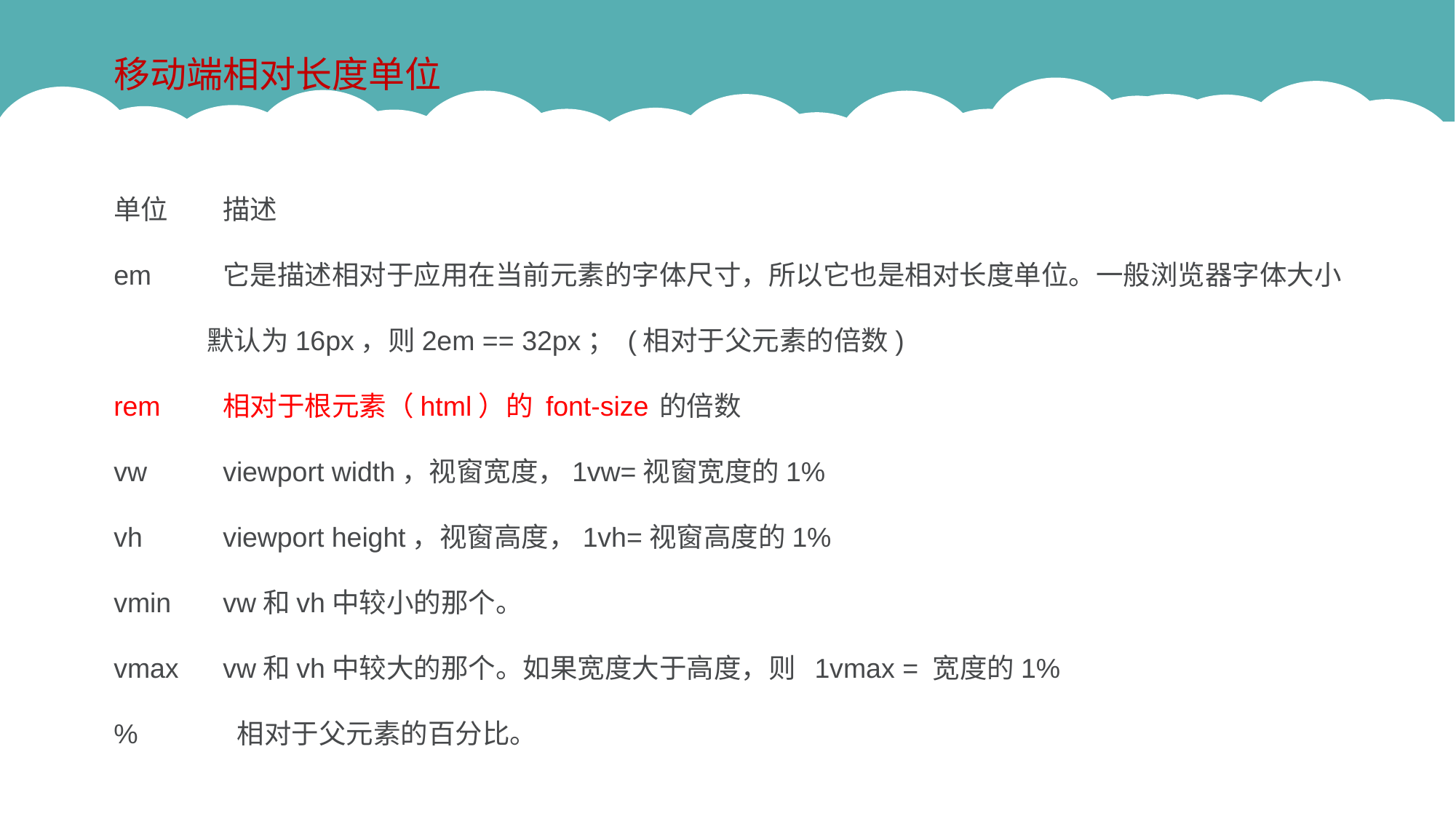

移动端相对长度单位
单位	描述
em	它是描述相对于应用在当前元素的字体尺寸，所以它也是相对长度单位。一般浏览器字体大小
              默认为16px，则2em == 32px； (相对于父元素的倍数)
rem	相对于根元素（html）的 font-size	的倍数
vw	viewport width，视窗宽度，1vw=视窗宽度的1%
vh	viewport height，视窗高度，1vh=视窗高度的1%
vmin	vw和vh中较小的那个。
vmax	vw和vh中较大的那个。如果宽度大于高度，则  1vmax = 宽度的1%
%	 相对于父元素的百分比。